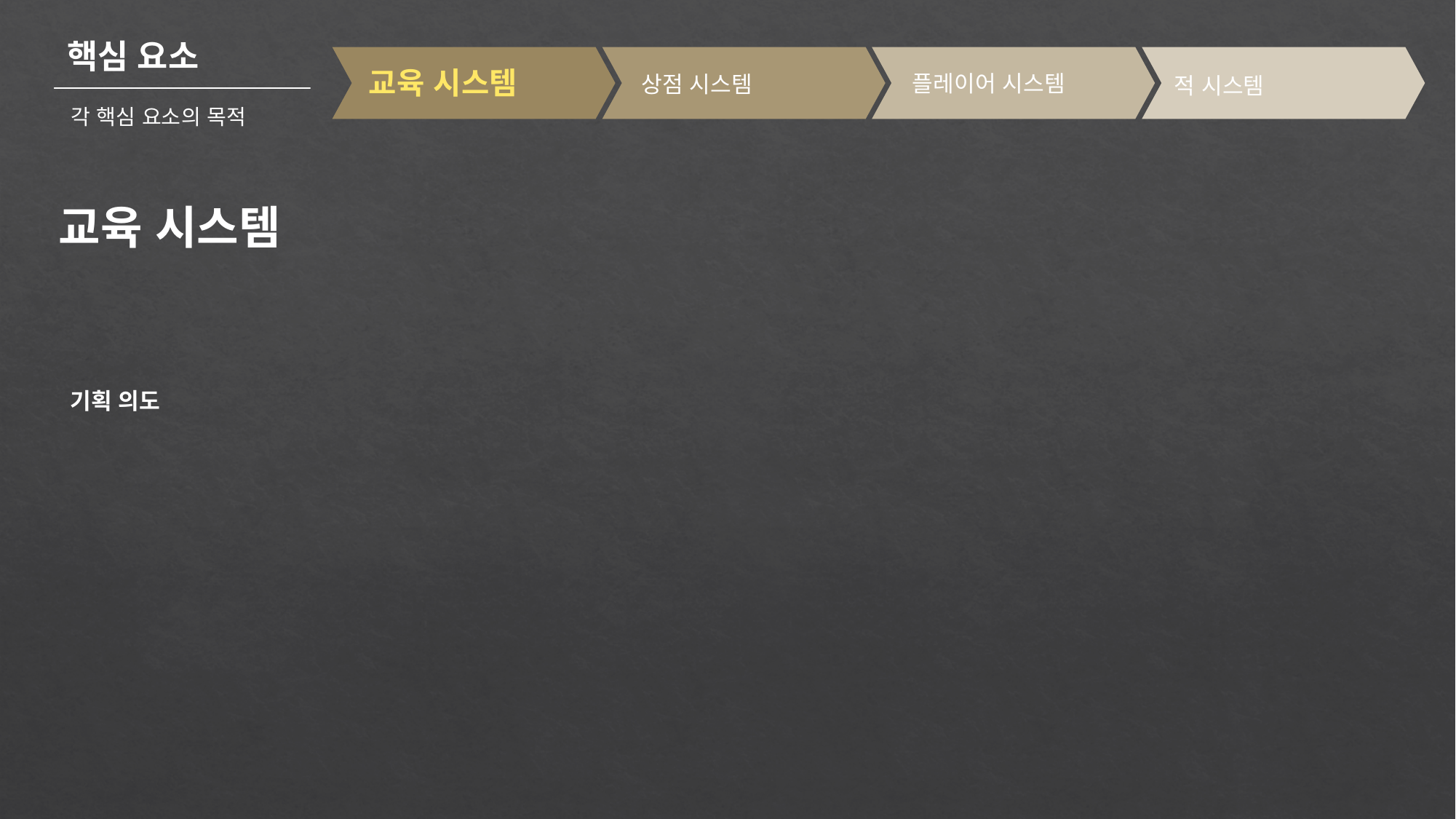

핵심 요소
각 핵심 요소의 목적

교육 시스템
플레이어 시스템
상점 시스템
적 시스템
교육 시스템

기획 의도